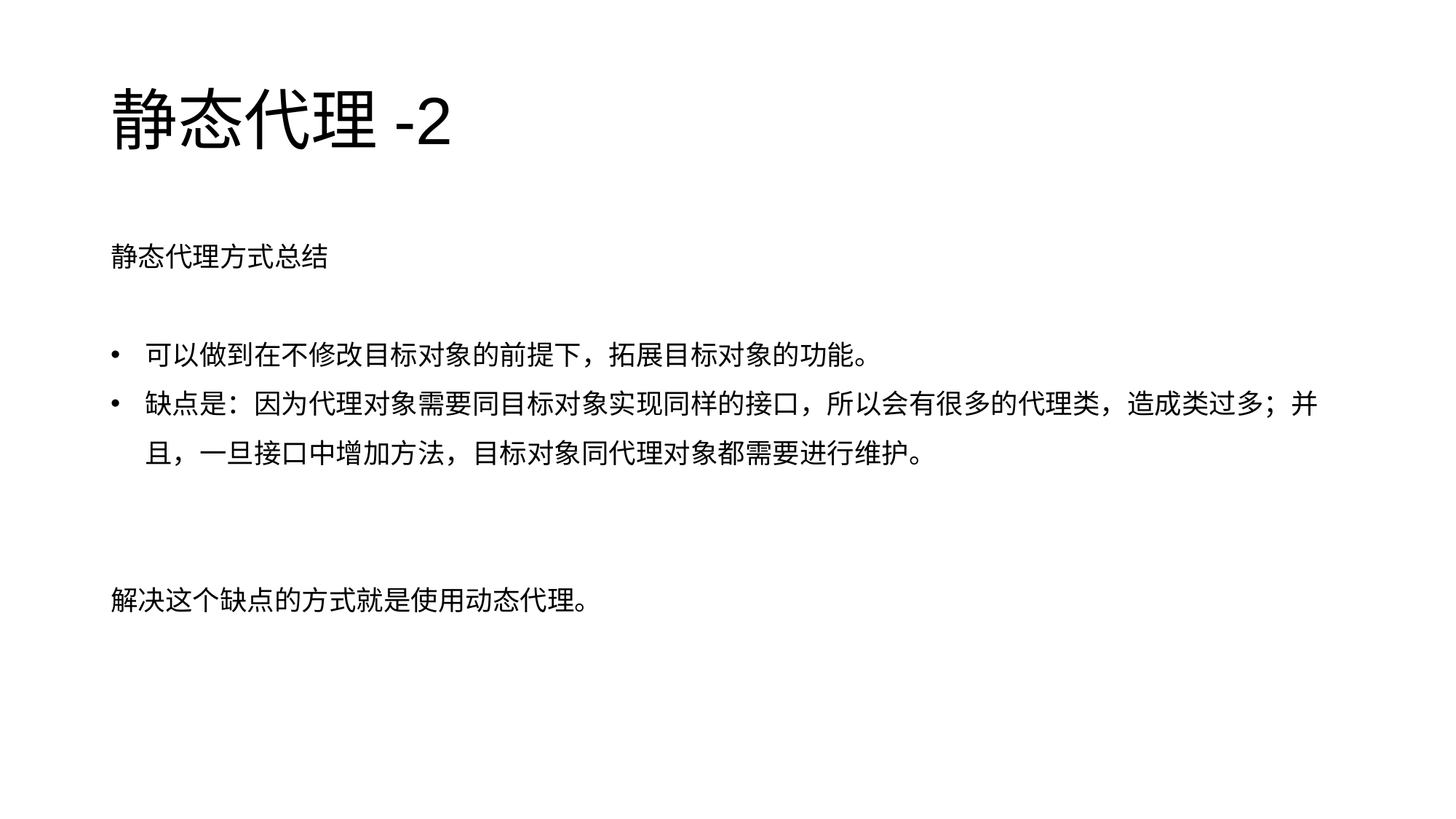

# 静态代理-2
静态代理方式总结

可以做到在不修改目标对象的前提下，拓展目标对象的功能。
缺点是：因为代理对象需要同目标对象实现同样的接口，所以会有很多的代理类，造成类过多；并且，一旦接口中增加方法，目标对象同代理对象都需要进行维护。

解决这个缺点的方式就是使用动态代理。